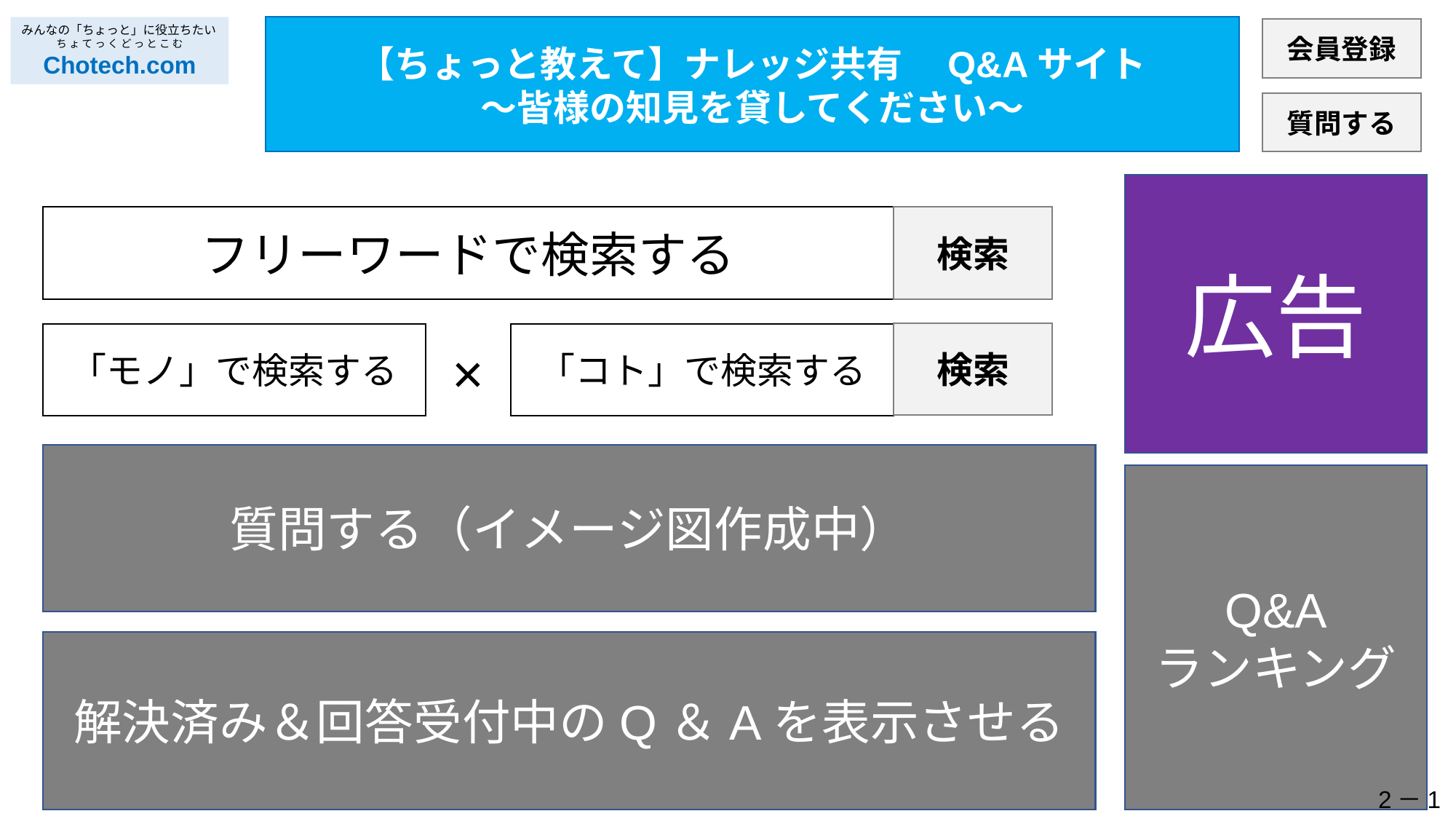

【ちょっと教えて】ナレッジ共有　Q&Aサイト
～皆様の知見を貸してください～
みんなの「ちょっと」に役立ちたい
ち ょ て っ く ど っ と こ む
Chotech.com
会員登録
質問する
広告
フリーワードで検索する
検索
検索
「モノ」で検索する
「コト」で検索する
×
質問する（イメージ図作成中）
Q&A
ランキング
解決済み＆回答受付中のQ＆Aを表示させる
2－1